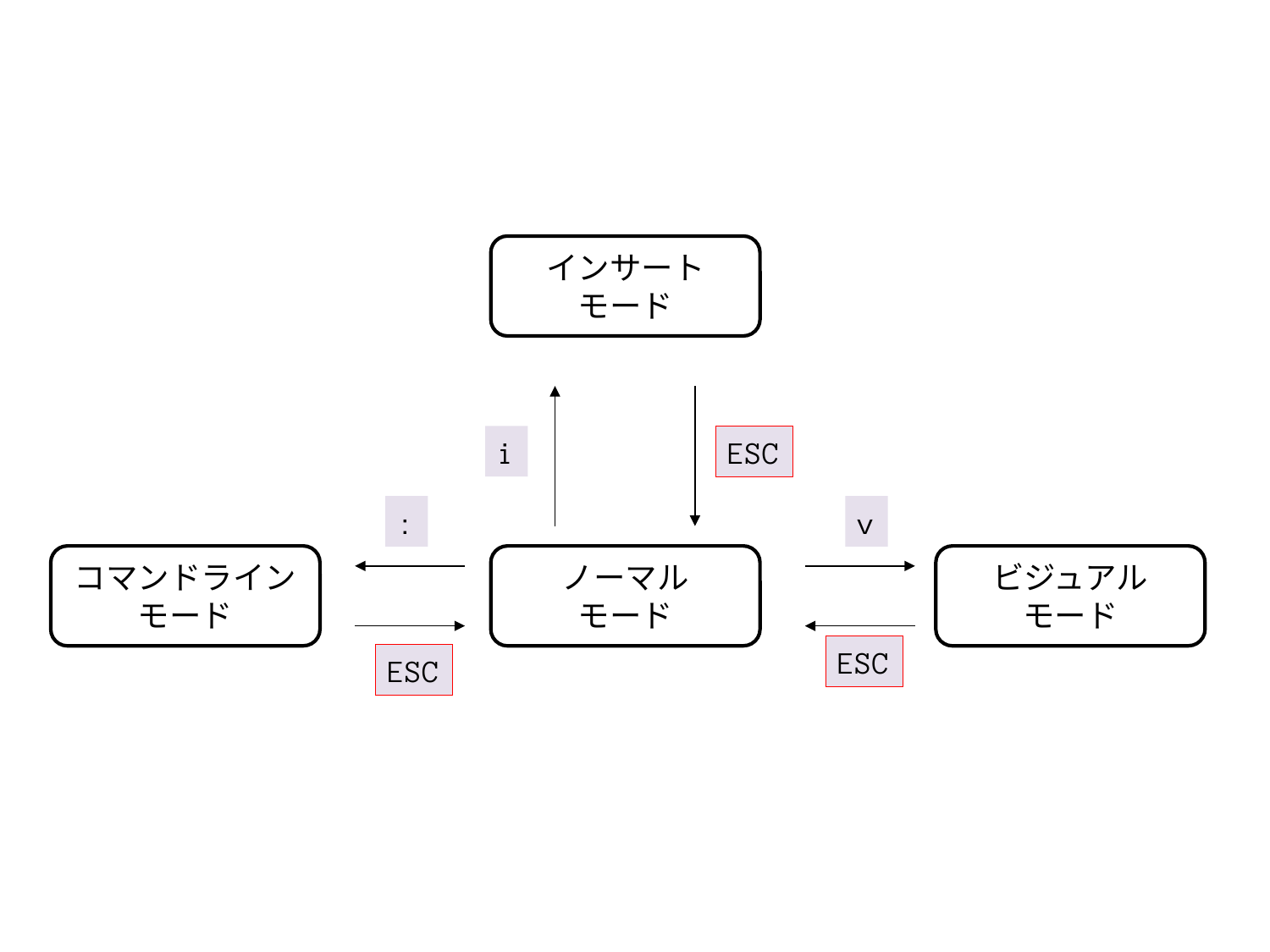

インサート
モード
i
ESC
:
v
コマンドライン
モード
ノーマル
モード
ビジュアル
モード
ESC
ESC